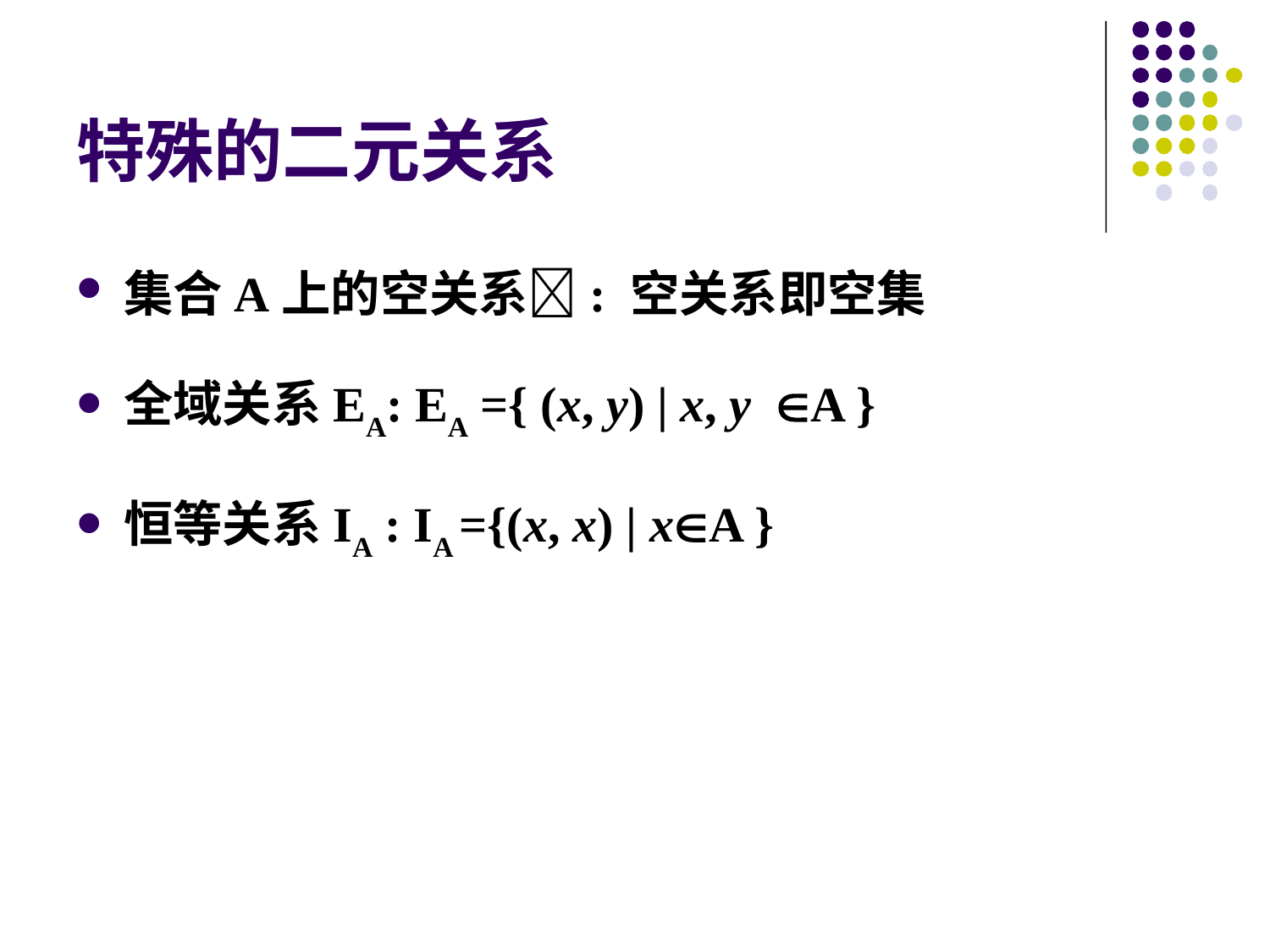

# 特殊的二元关系
集合A上的空关系∅: 空关系即空集
全域关系EA: EA ={ (x, y) | x, y ∈A }
恒等关系IA : IA ={(x, x) | x∈A }